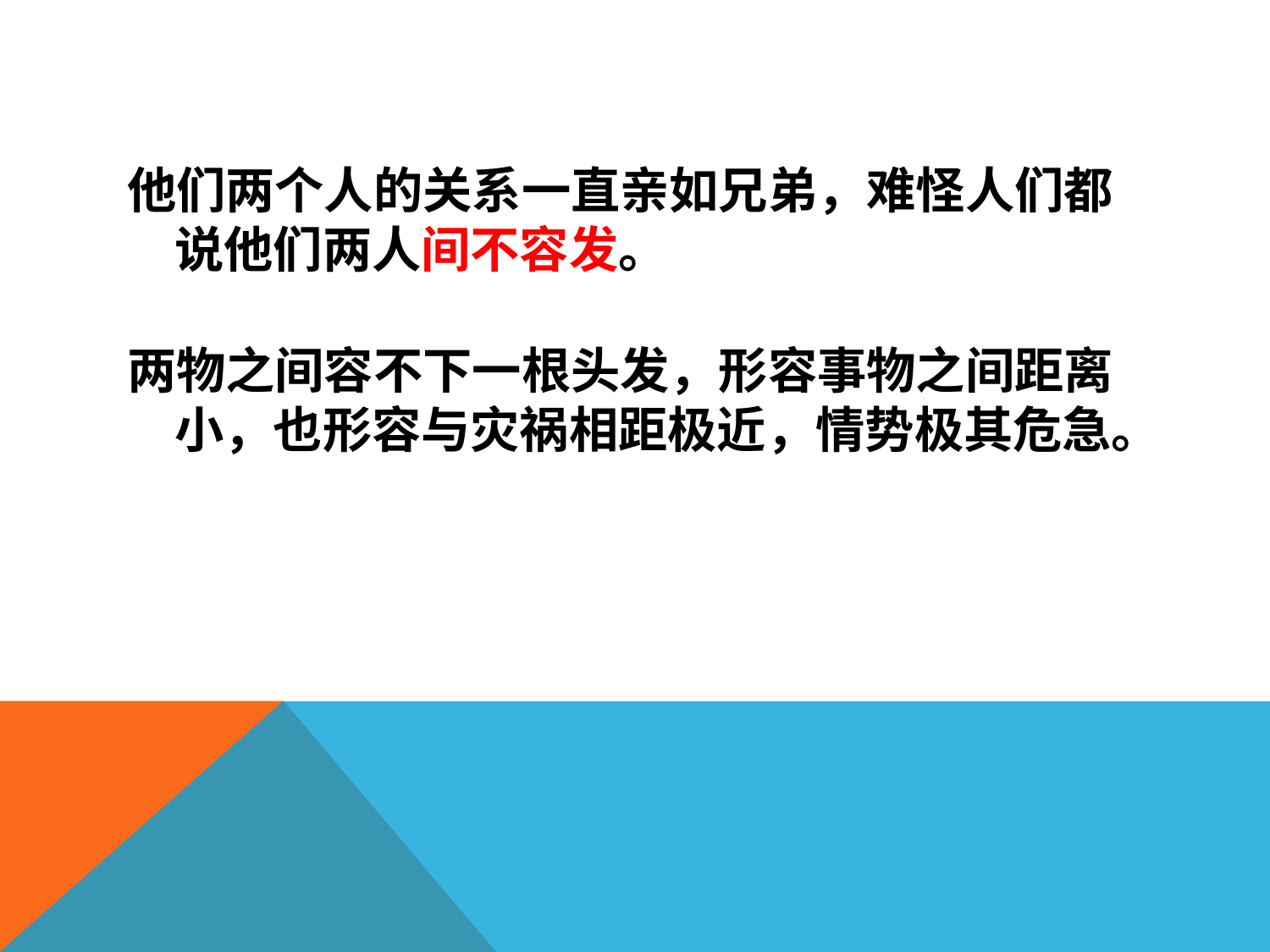

#
他们两个人的关系一直亲如兄弟，难怪人们都说他们两人间不容发。

两物之间容不下一根头发，形容事物之间距离小，也形容与灾祸相距极近，情势极其危急。